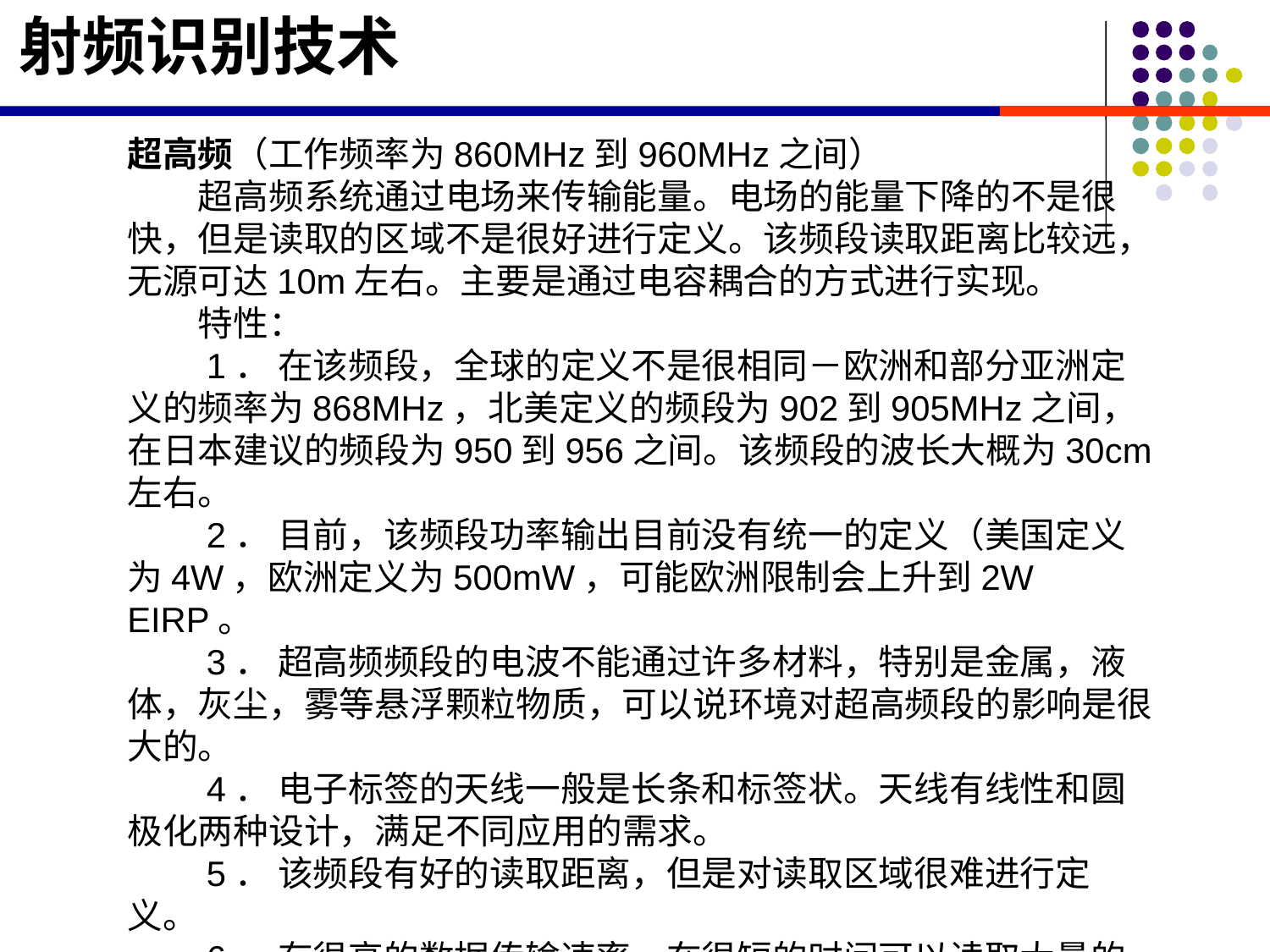

射频识别技术
超高频（工作频率为860MHz到960MHz之间）
　　超高频系统通过电场来传输能量。电场的能量下降的不是很快，但是读取的区域不是很好进行定义。该频段读取距离比较远，无源可达10m左右。主要是通过电容耦合的方式进行实现。
　　特性：
　　1． 在该频段，全球的定义不是很相同－欧洲和部分亚洲定义的频率为868MHz，北美定义的频段为902到905MHz之间，在日本建议的频段为950到956之间。该频段的波长大概为30cm左右。
　　2． 目前，该频段功率输出目前没有统一的定义（美国定义为4W，欧洲定义为500mW，可能欧洲限制会上升到2W EIRP。
　　3． 超高频频段的电波不能通过许多材料，特别是金属，液体，灰尘，雾等悬浮颗粒物质，可以说环境对超高频段的影响是很大的。
　　4． 电子标签的天线一般是长条和标签状。天线有线性和圆极化两种设计，满足不同应用的需求。
　　5． 该频段有好的读取距离，但是对读取区域很难进行定义。
　　6． 有很高的数据传输速率，在很短的时间可以读取大量的电子标签。